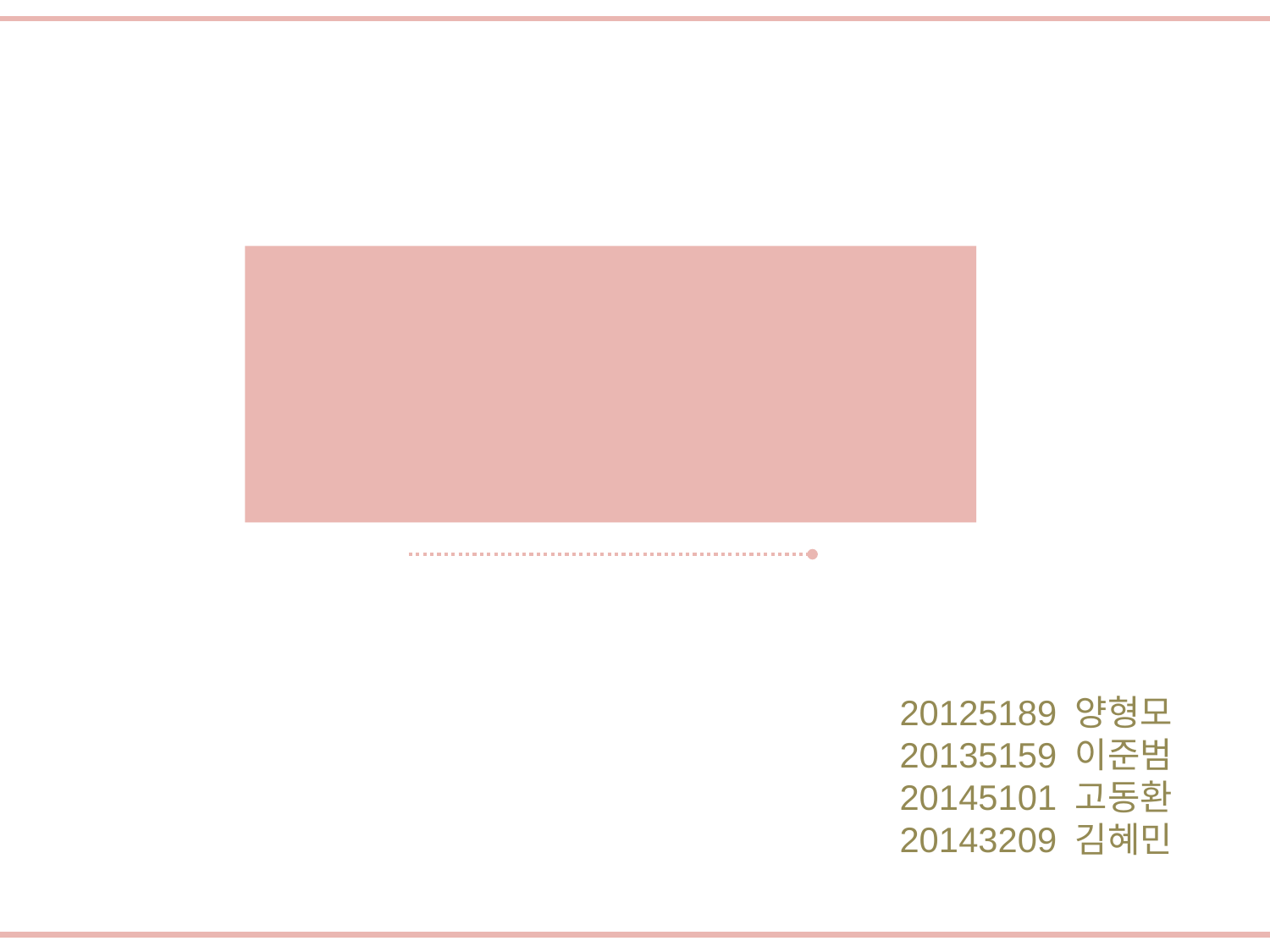

병렬 프로그래밍 중간 보고
20125189 양형모
20135159 이준범
20145101 고동환
20143209 김혜민